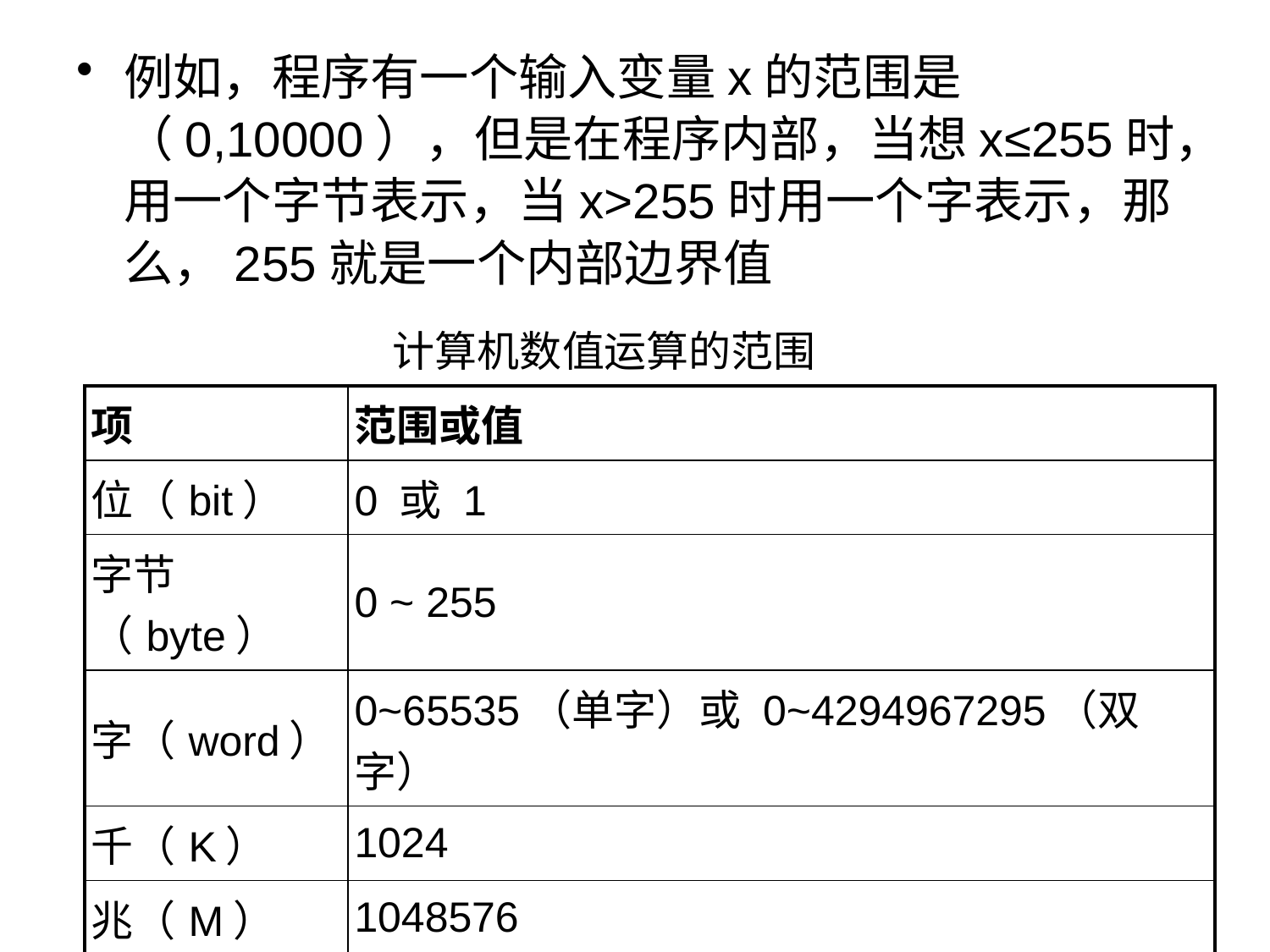

例如，程序有一个输入变量x的范围是（0,10000），但是在程序内部，当想x≤255时，用一个字节表示，当x>255时用一个字表示，那么，255就是一个内部边界值
          计算机数值运算的范围
| 项 | 范围或值 |
| --- | --- |
| 位（bit） | 0 或 1 |
| 字节（byte） | 0 ~ 255 |
| 字（word） | 0~65535（单字）或 0~4294967295（双字） |
| 千（K） | 1024 |
| 兆（M） | 1048576 |
| 吉（G） | 1073741824 |